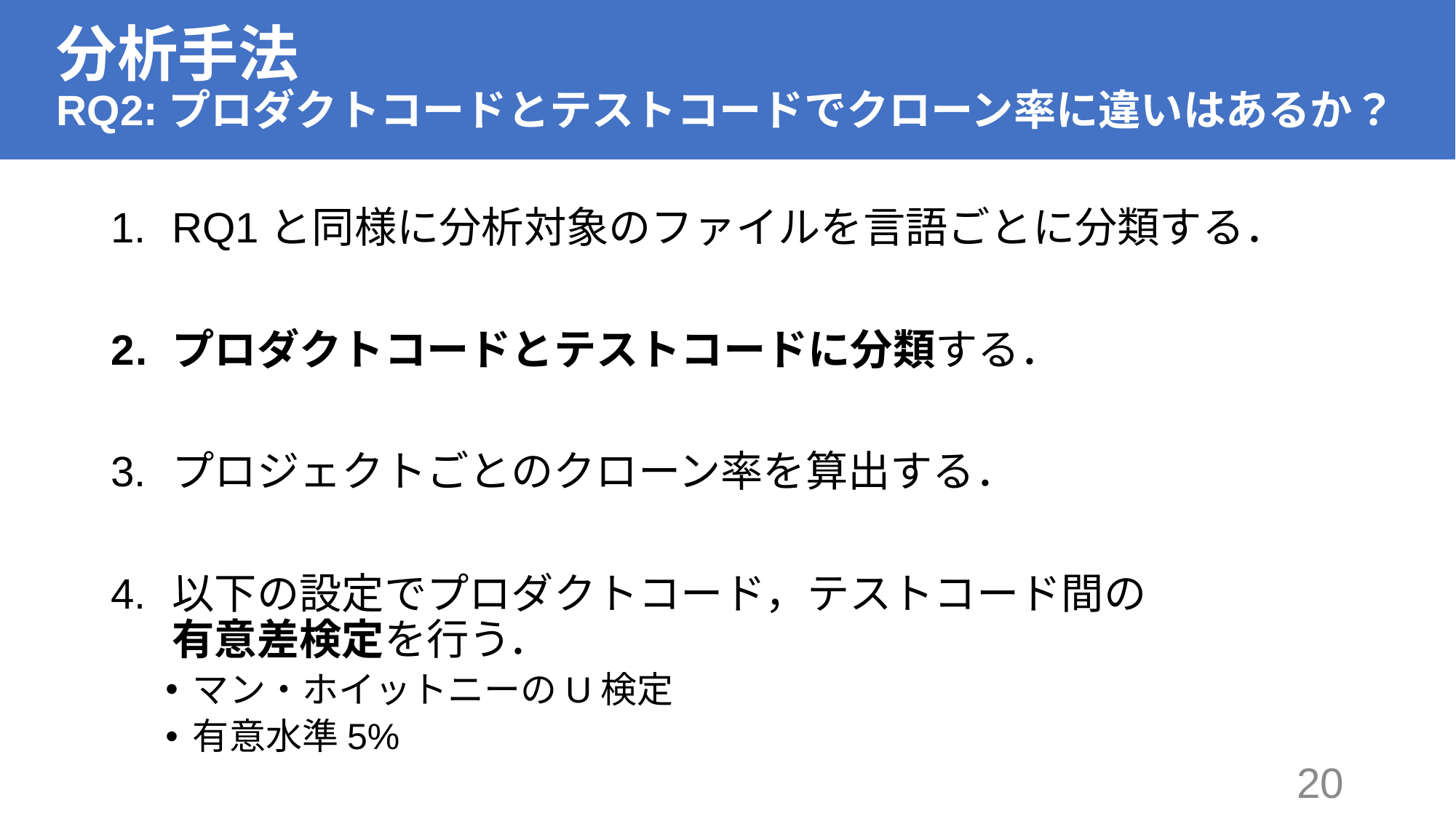

# 分析手法 RQ2:プロダクトコードとテストコードでクローン率に違いはあるか？
RQ1と同様に分析対象のファイルを言語ごとに分類する．

プロダクトコードとテストコードに分類する．

プロジェクトごとのクローン率を算出する．

以下の設定でプロダクトコード，テストコード間の
有意差検定を行う．
マン・ホイットニーのU検定
有意水準5%

20